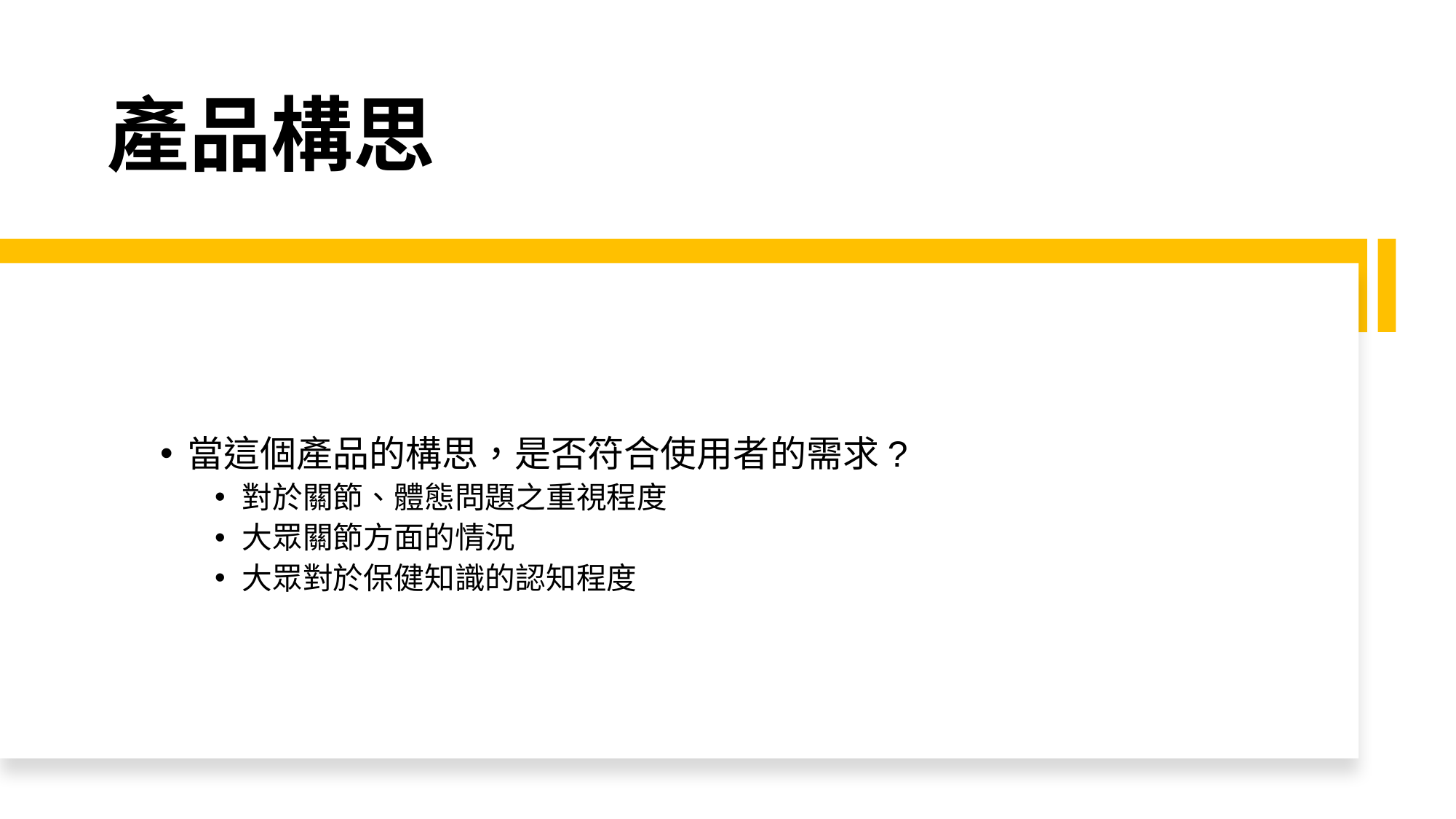

# 產品構思

當這個產品的構思，是否符合使用者的需求?
對於關節、體態問題之重視程度
大眾關節方面的情況
大眾對於保健知識的認知程度